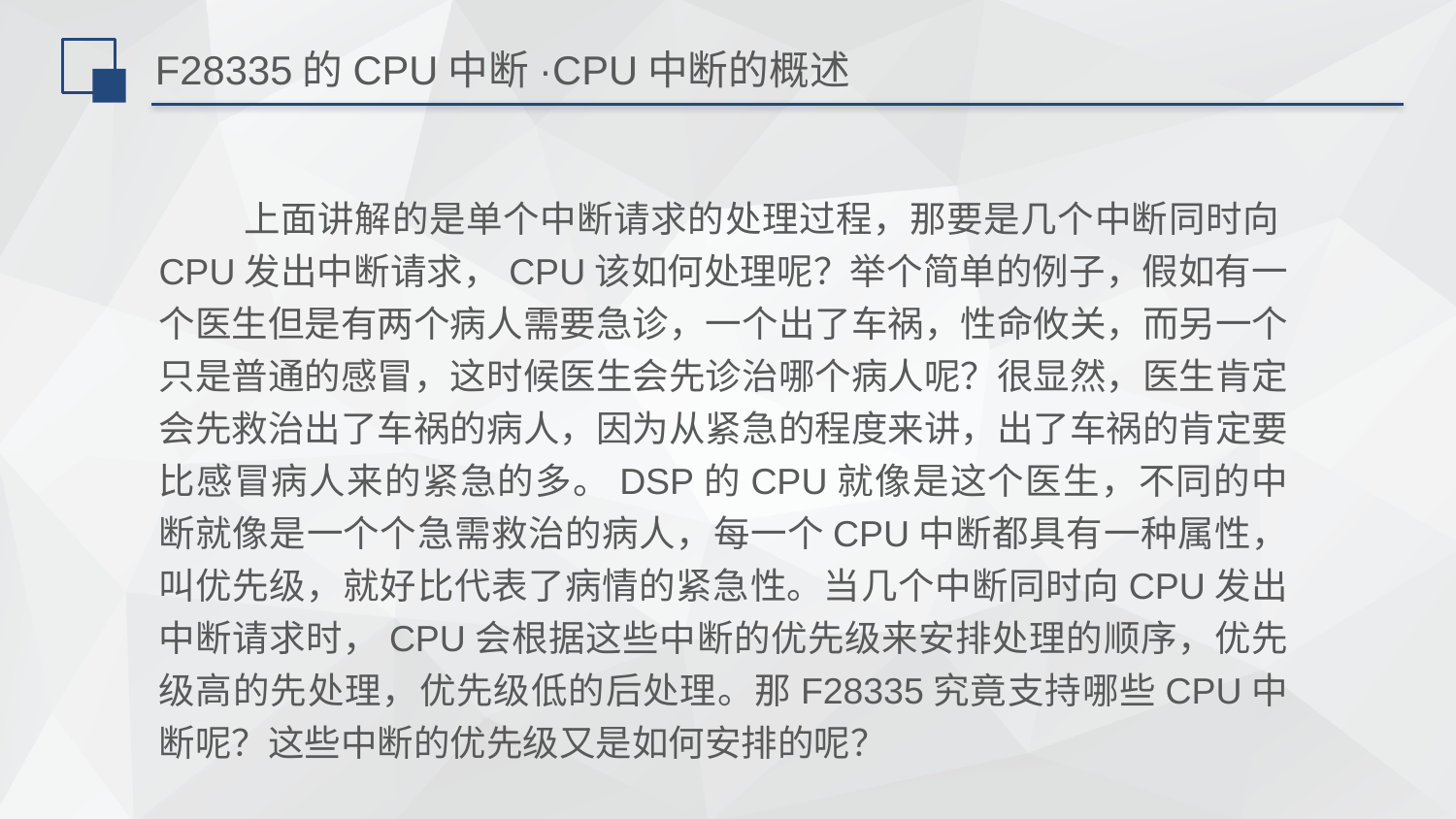

# F28335的CPU中断·CPU中断的概述
上面讲解的是单个中断请求的处理过程，那要是几个中断同时向CPU发出中断请求，CPU该如何处理呢？举个简单的例子，假如有一个医生但是有两个病人需要急诊，一个出了车祸，性命攸关，而另一个只是普通的感冒，这时候医生会先诊治哪个病人呢？很显然，医生肯定会先救治出了车祸的病人，因为从紧急的程度来讲，出了车祸的肯定要比感冒病人来的紧急的多。DSP的CPU就像是这个医生，不同的中断就像是一个个急需救治的病人，每一个CPU中断都具有一种属性，叫优先级，就好比代表了病情的紧急性。当几个中断同时向CPU发出中断请求时，CPU会根据这些中断的优先级来安排处理的顺序，优先级高的先处理，优先级低的后处理。那F28335究竟支持哪些CPU中断呢？这些中断的优先级又是如何安排的呢？